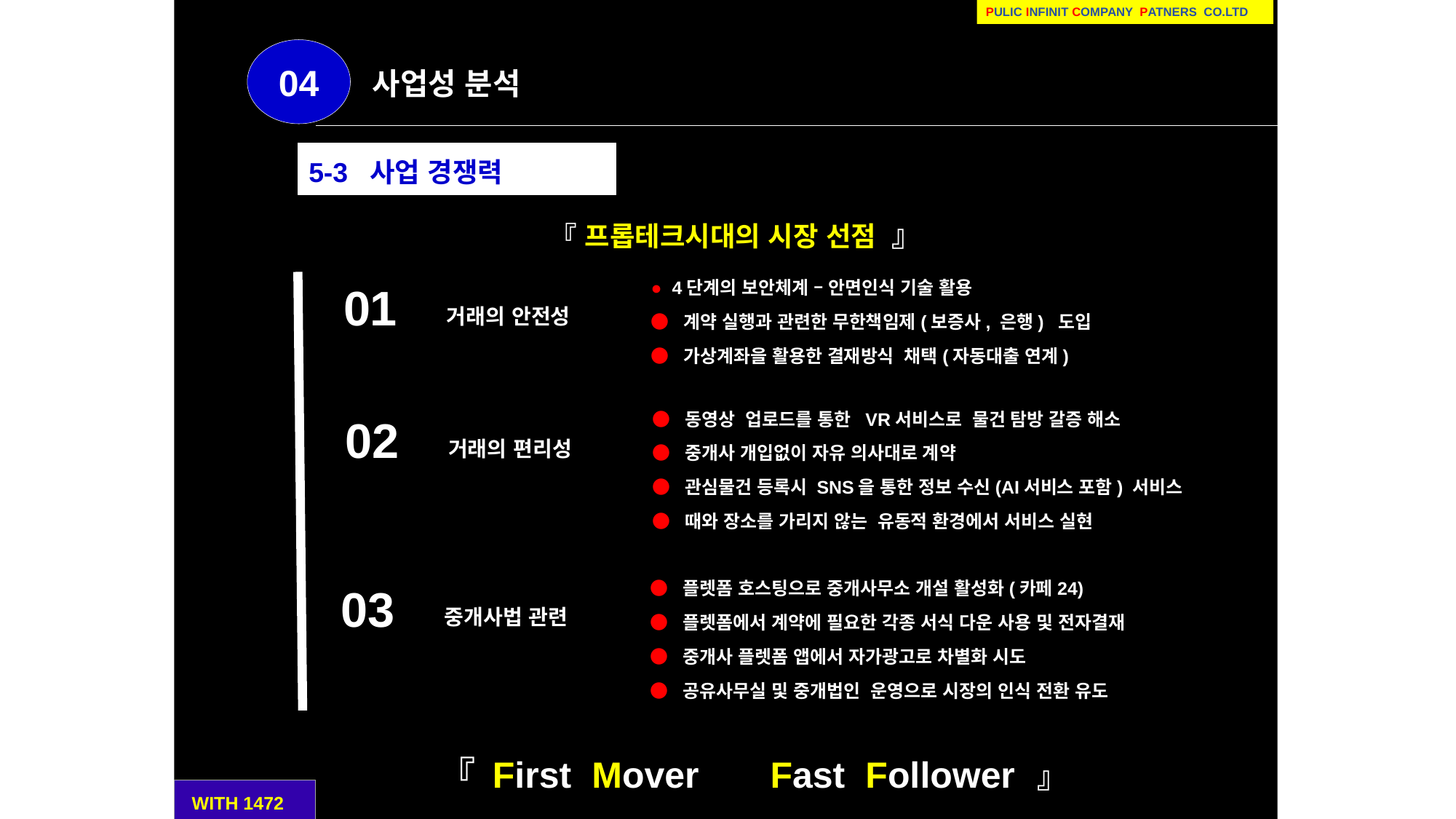

Pulic infinit company  patnerS  co.lTd

04
사업성 분석
5-3  사업 경쟁력
 『 프롭테크시대의 시장 선점  』
●  4단계의 보안체계 – 안면인식 기술 활용
●  계약 실행과 관련한 무한책임제(보증사, 은행)  도입
●  가상계좌을 활용한 결재방식  채택(자동대출 연계)
거래의 안전성
01
●  동영상  업로드를 통한  VR서비스로  물건 탐방 갈증 해소
●  중개사 개입없이 자유 의사대로 계약
●  관심물건 등록시 SNS을 통한 정보 수신(AI서비스 포함) 서비스
●  때와 장소를 가리지 않는  유동적 환경에서 서비스 실현

02
거래의 편리성
●  플렛폼 호스팅으로 중개사무소 개설 활성화(카페24)
●  플렛폼에서 계약에 필요한 각종 서식 다운 사용 및 전자결재
●  중개사 플렛폼 앱에서 자가광고로 차별화 시도
●  공유사무실 및 중개법인  운영으로 시장의 인식 전환 유도

중개사법 관련
03
『 First  Mover       Fast  Follower  』
 WITH 1472